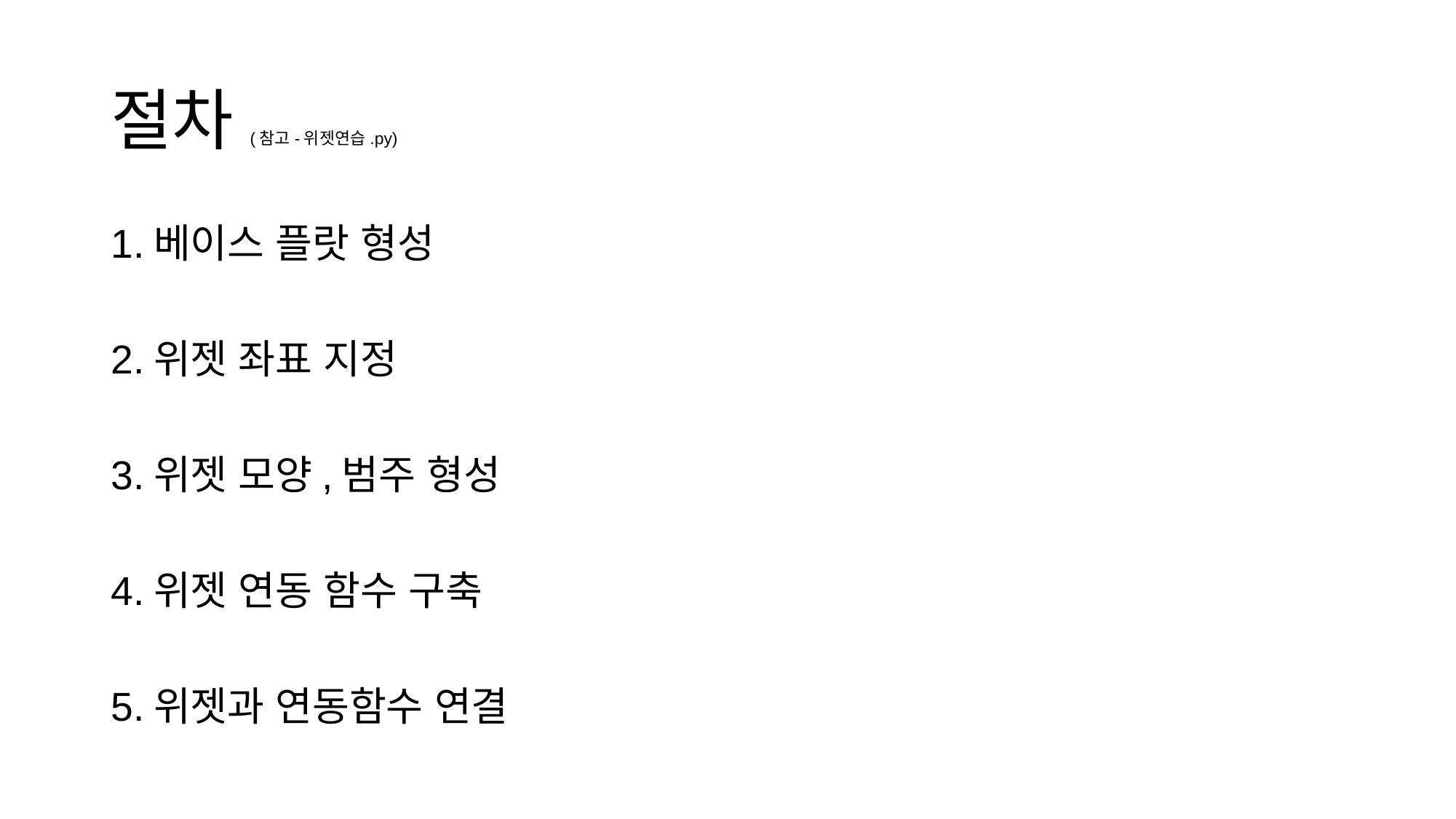

# 절차(참고-위젯연습.py)
1.베이스 플랏 형성

2.위젯 좌표 지정

3.위젯 모양,범주 형성

4.위젯 연동 함수 구축

5.위젯과 연동함수 연결